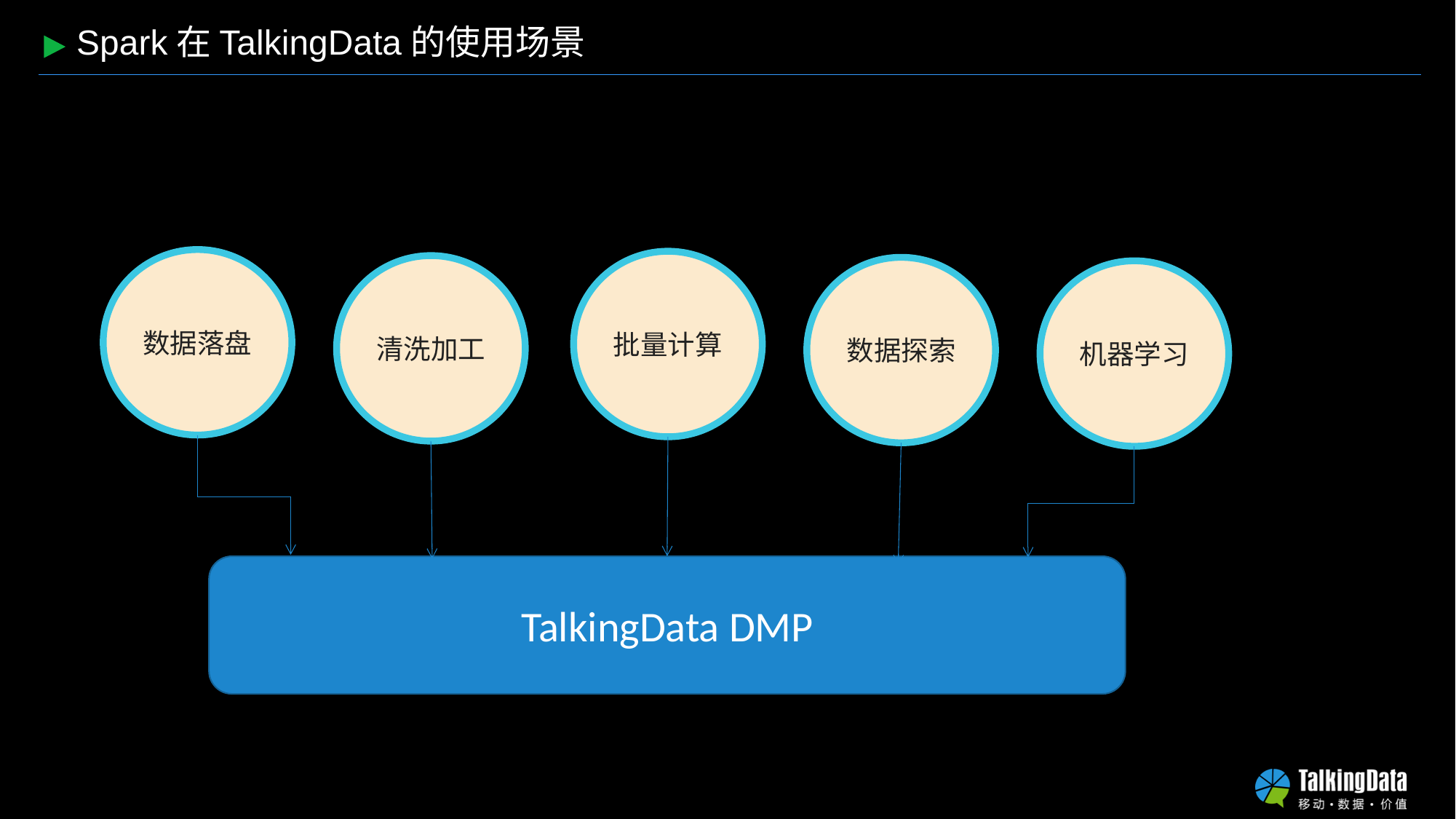

Spark在TalkingData的使用场景
数据落盘
批量计算
清洗加工
数据探索
机器学习
TalkingData DMP